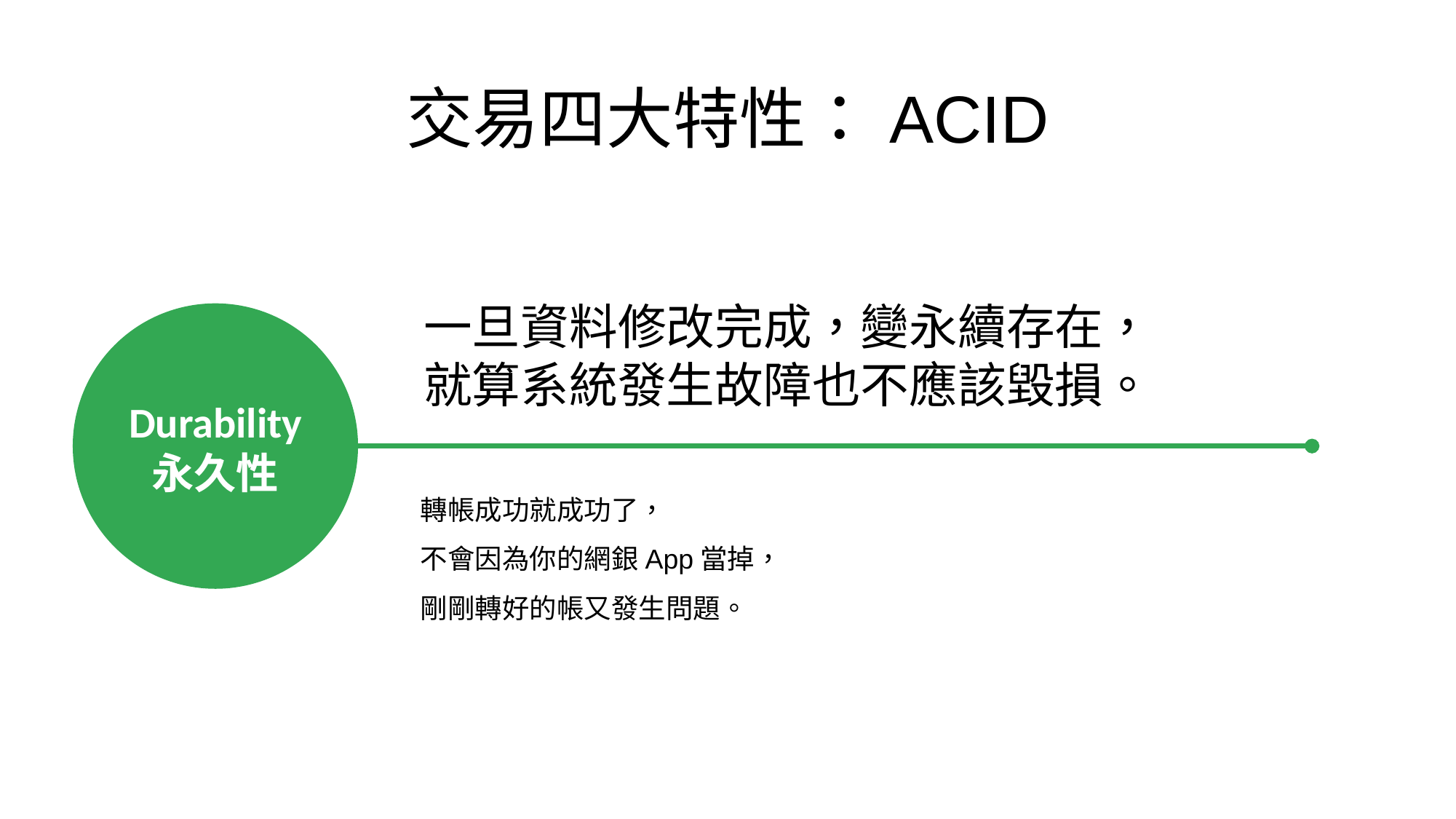

# 交易四大特性：ACID
一旦資料修改完成，變永續存在，
就算系統發生故障也不應該毀損。

Durability
永久性
轉帳成功就成功了，
不會因為你的網銀App當掉，
剛剛轉好的帳又發生問題。